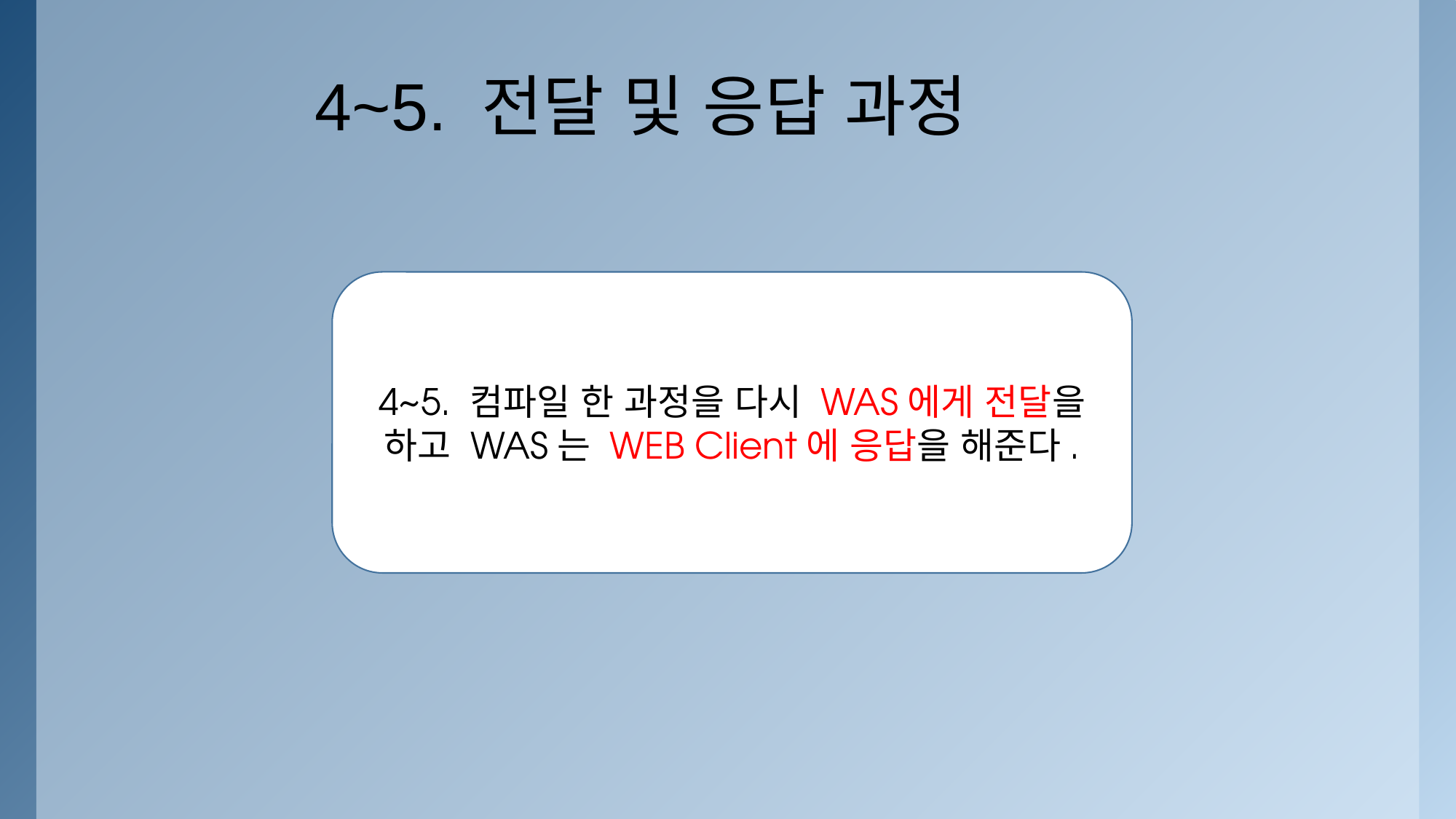

# 4~5. 전달 및 응답 과정
4~5. 컴파일 한 과정을 다시 WAS에게 전달을 하고 WAS는 WEB Client에 응답을 해준다.